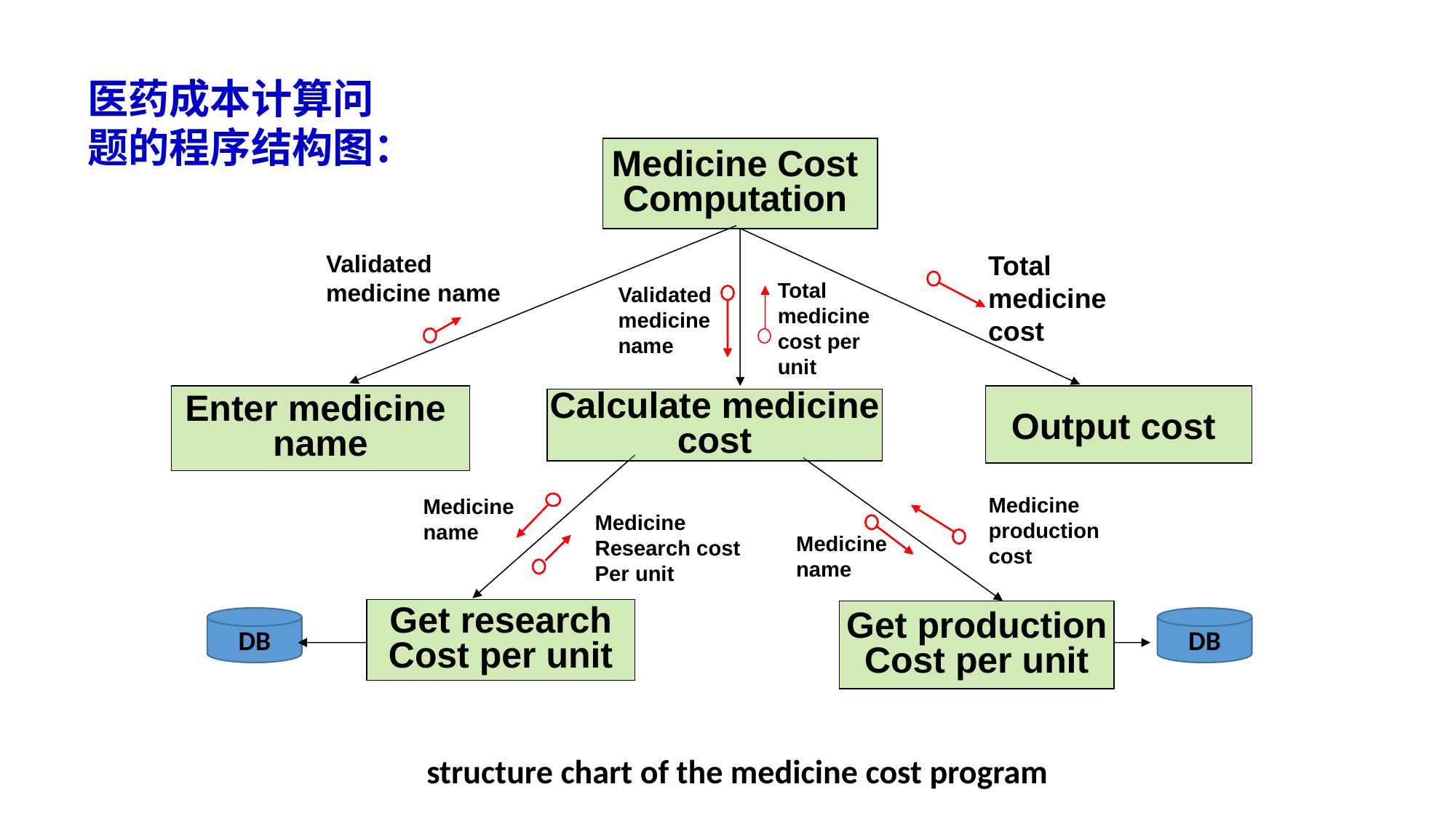

医药成本计算问
题的程序结构图：
Medicine Cost
Computation

Validated medicine name

Total medicine cost

Total medicine cost per unit

Validated medicine name

Enter medicine
name
Output cost
Calculate medicine
cost

Medicine production cost

Medicine name

Medicine
Research cost
Per unit

Medicine name
Get research
Cost per unit
Get production
Cost per unit
DB
DB

structure chart of the medicine cost program